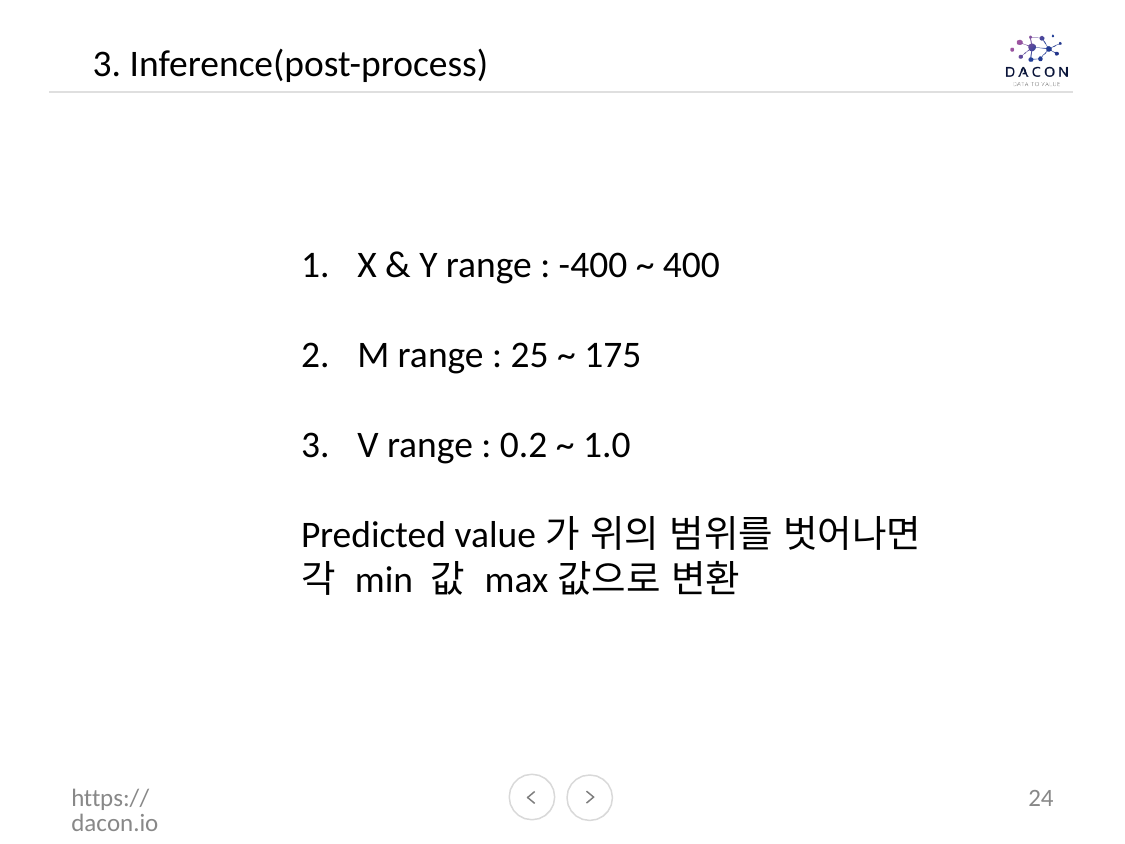

3. Inference(post-process)
X & Y range : -400 ~ 400

M range : 25 ~ 175

V range : 0.2 ~ 1.0

Predicted value가 위의 범위를 벗어나면
각 min 값 max값으로 변환
https://dacon.io
24